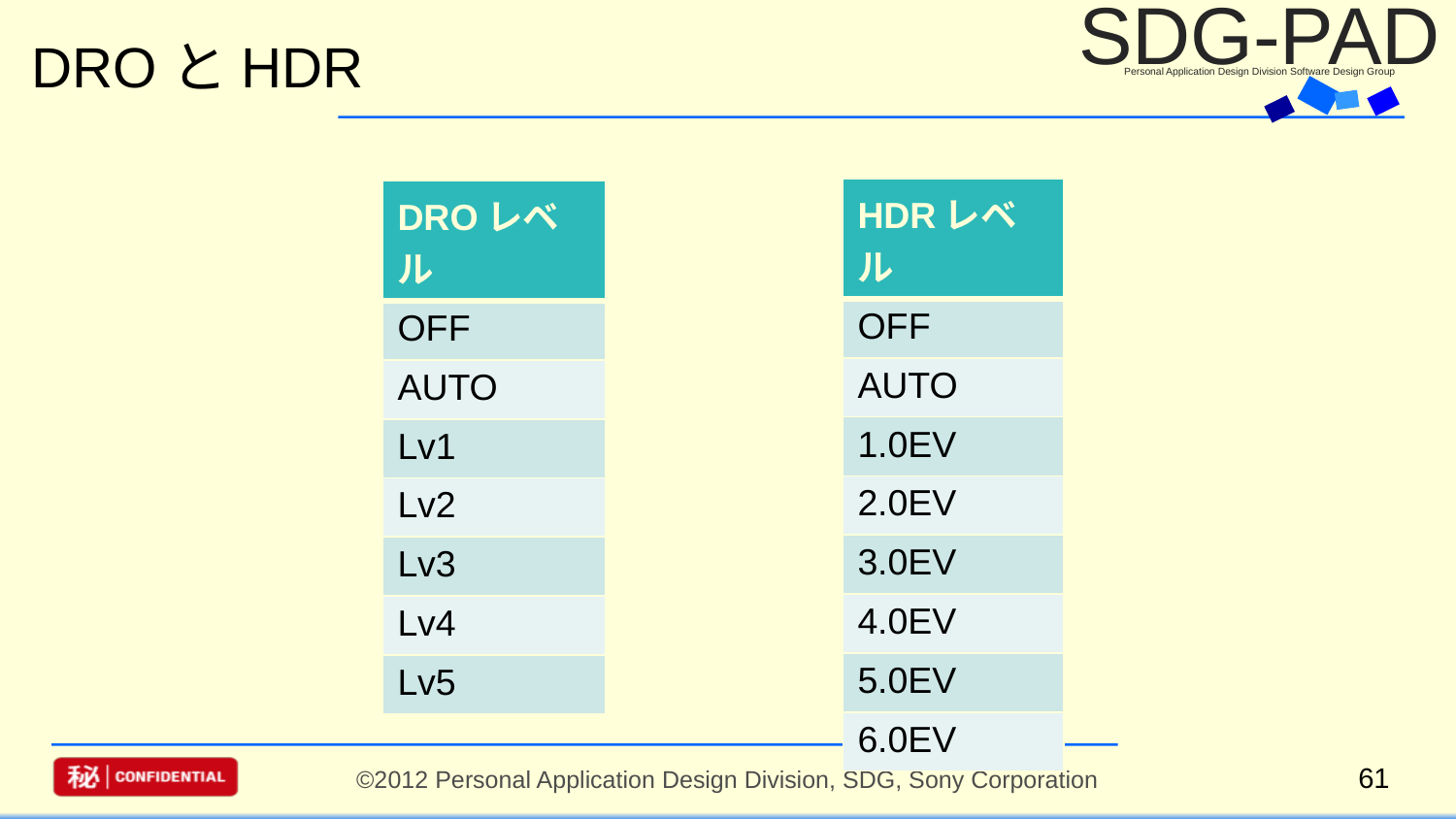

# DROとHDR
| HDRレベル |
| --- |
| OFF |
| AUTO |
| 1.0EV |
| 2.0EV |
| 3.0EV |
| 4.0EV |
| 5.0EV |
| 6.0EV |
| DROレベル |
| --- |
| OFF |
| AUTO |
| Lv1 |
| Lv2 |
| Lv3 |
| Lv4 |
| Lv5 |
61
©2012 Personal Application Design Division, SDG, Sony Corporation